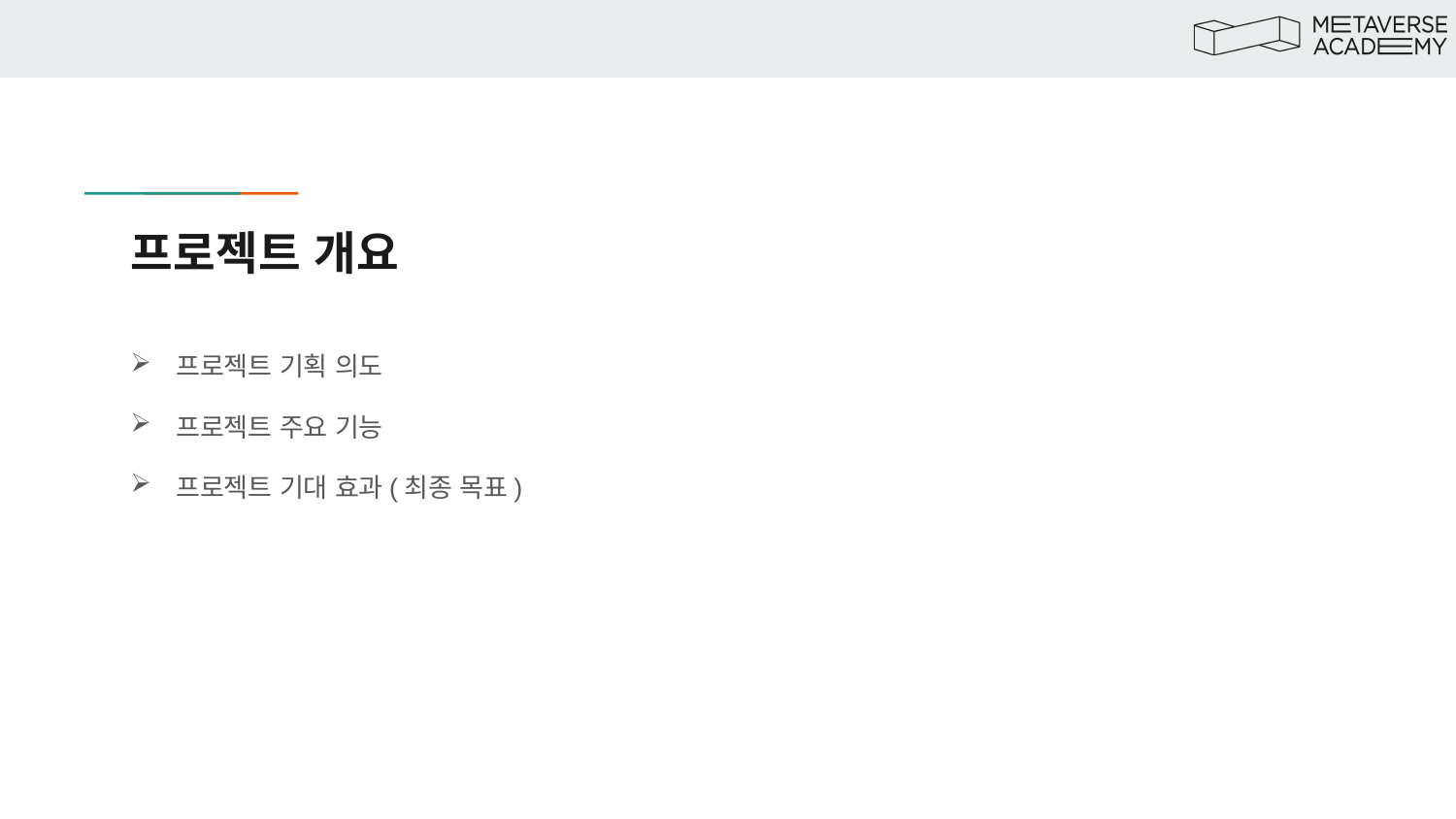

# 프로젝트 개요
프로젝트 기획 의도
프로젝트 주요 기능
프로젝트 기대 효과(최종 목표)